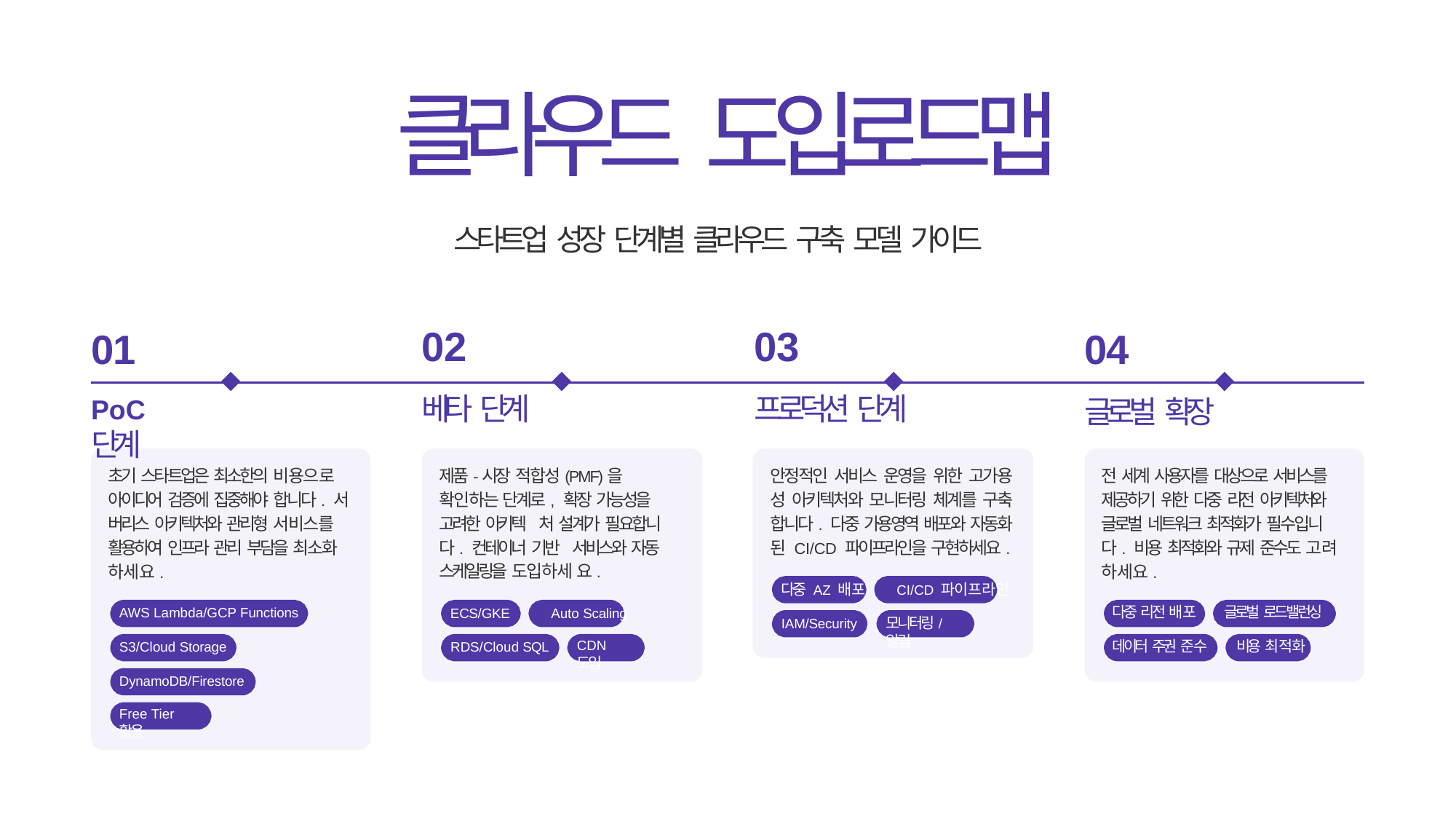

# 클라우드 도입 로드맵
스타트업 성장 단계별 클라우드 구축 모델 가이드

02	03
베타 단계	프로덕션 단계
01
04

PoC 단계
글로벌 확장

초기 스타트업은 최소한의 비용으로 아이디어 검증에 집중해야 합니다. 서 버리스 아키텍처와 관리형 서비스를 활용하여 인프라 관리 부담을 최소화 하세요.
제품-시장 적합성(PMF)을 확인하는 단계로, 확장 가능성을 고려한 아키텍 처 설계가 필요합니다. 컨테이너 기반 서비스와 자동 스케일링을 도입하세 요.

ECS/GKE	Auto Scaling
안정적인 서비스 운영을 위한 고가용 성 아키텍처와 모니터링 체계를 구축 합니다. 다중 가용영역 배포와 자동화 된 CI/CD 파이프라인을 구현하세요.

다중 AZ 배포	CI/CD 파이프라인
전 세계 사용자를 대상으로 서비스를 제공하기 위한 다중 리전 아키텍처와 글로벌 네트워크 최적화가 필수입니 다. 비용 최적화와 규제 준수도 고려 하세요.

다중 리전 배포	글로벌 로드밸런싱
데이터 주권 준수	비용 최적화
AWS Lambda/GCP Functions

모니터링/알림
IAM/Security

CDN 도입
S3/Cloud Storage
RDS/Cloud SQL

DynamoDB/Firestore

Free Tier 활용